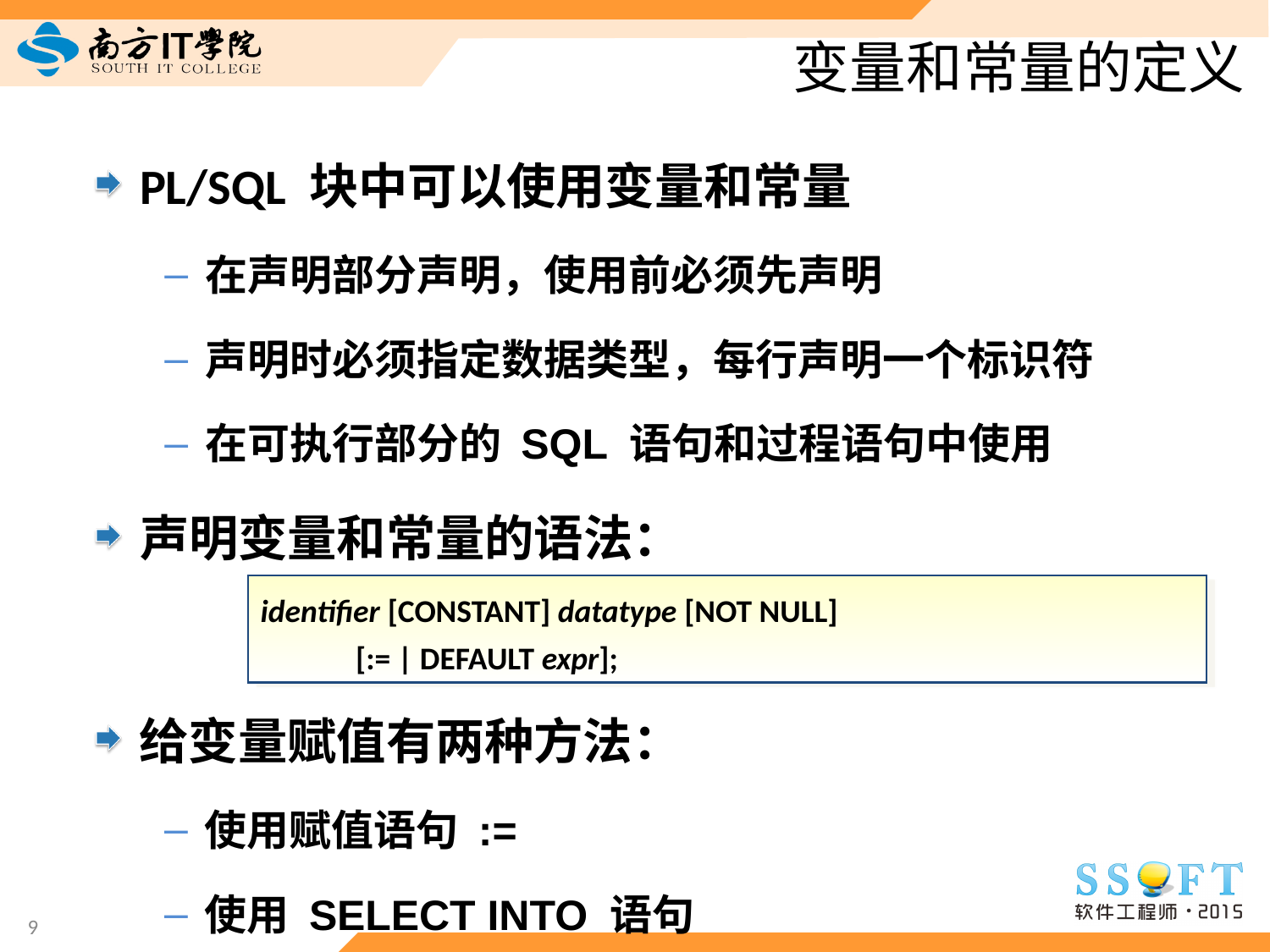

# 变量和常量的定义
PL/SQL 块中可以使用变量和常量
在声明部分声明，使用前必须先声明
声明时必须指定数据类型，每行声明一个标识符
在可执行部分的 SQL 语句和过程语句中使用
声明变量和常量的语法：
identifier [CONSTANT] datatype [NOT NULL]
		[:= | DEFAULT expr];
给变量赋值有两种方法：
使用赋值语句 :=
使用 SELECT INTO 语句
9